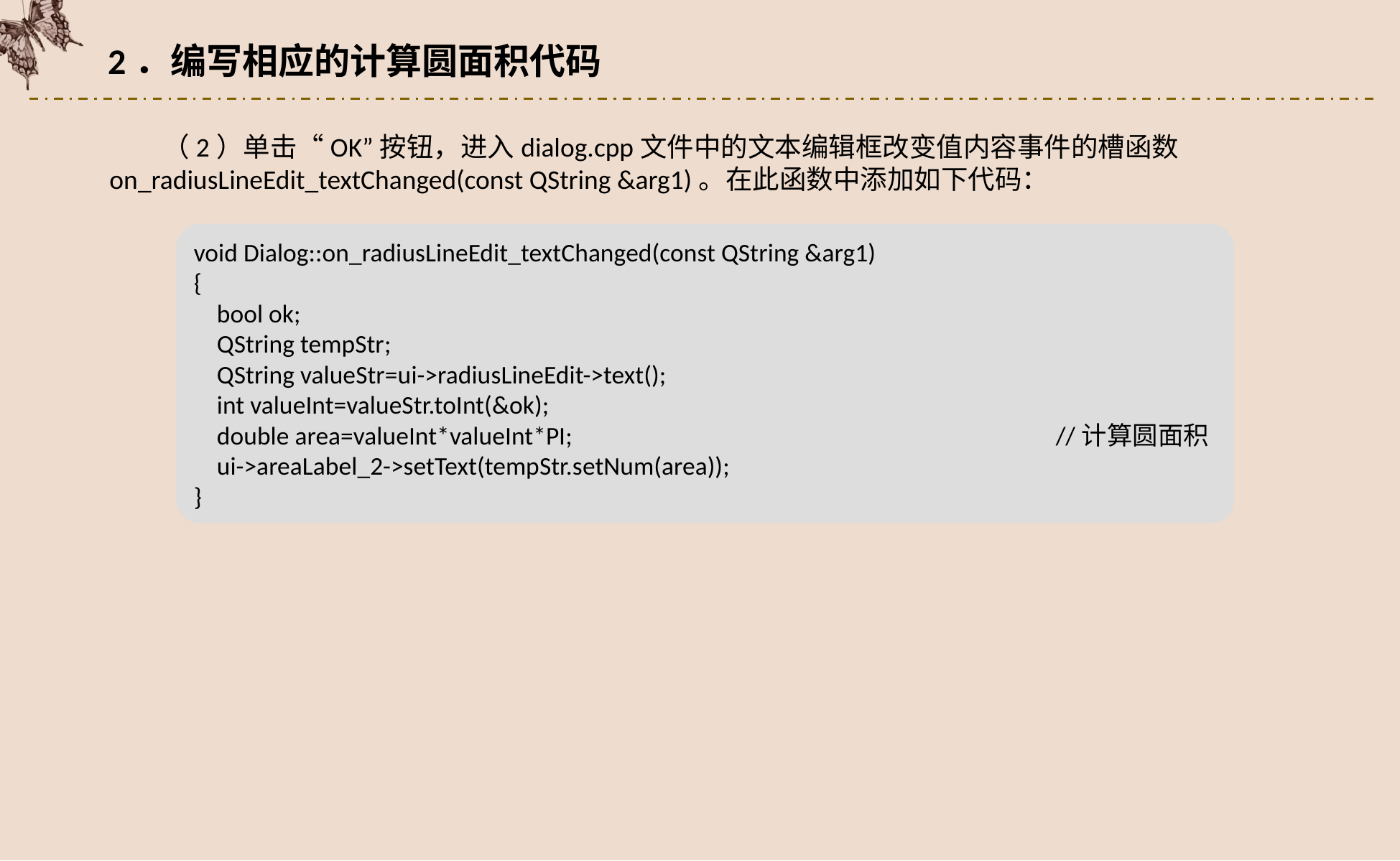

2．编写相应的计算圆面积代码
（2）单击“OK”按钮，进入dialog.cpp文件中的文本编辑框改变值内容事件的槽函数on_radiusLineEdit_textChanged(const QString &arg1)。在此函数中添加如下代码：
void Dialog::on_radiusLineEdit_textChanged(const QString &arg1)
{
    bool ok;
    QString tempStr;
    QString valueStr=ui->radiusLineEdit->text();
    int valueInt=valueStr.toInt(&ok);
    double area=valueInt*valueInt*PI;					//计算圆面积
    ui->areaLabel_2->setText(tempStr.setNum(area));
}